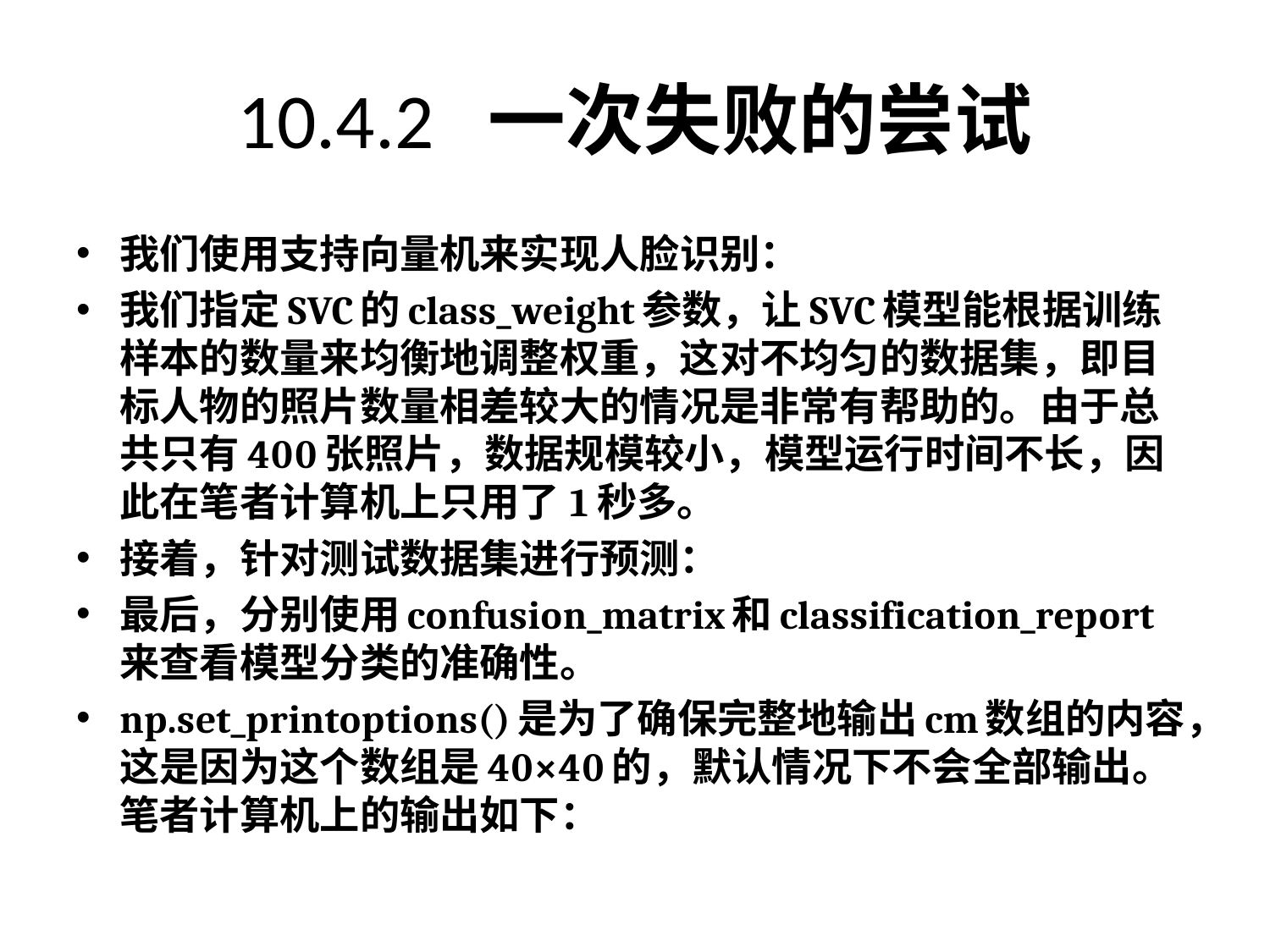

# 10.4.2  一次失败的尝试
我们使用支持向量机来实现人脸识别：
我们指定SVC的class_weight参数，让SVC模型能根据训练样本的数量来均衡地调整权重，这对不均匀的数据集，即目标人物的照片数量相差较大的情况是非常有帮助的。由于总共只有400张照片，数据规模较小，模型运行时间不长，因此在笔者计算机上只用了1秒多。
接着，针对测试数据集进行预测：
最后，分别使用confusion_matrix和classification_report来查看模型分类的准确性。
np.set_printoptions()是为了确保完整地输出cm数组的内容，这是因为这个数组是40×40的，默认情况下不会全部输出。笔者计算机上的输出如下：